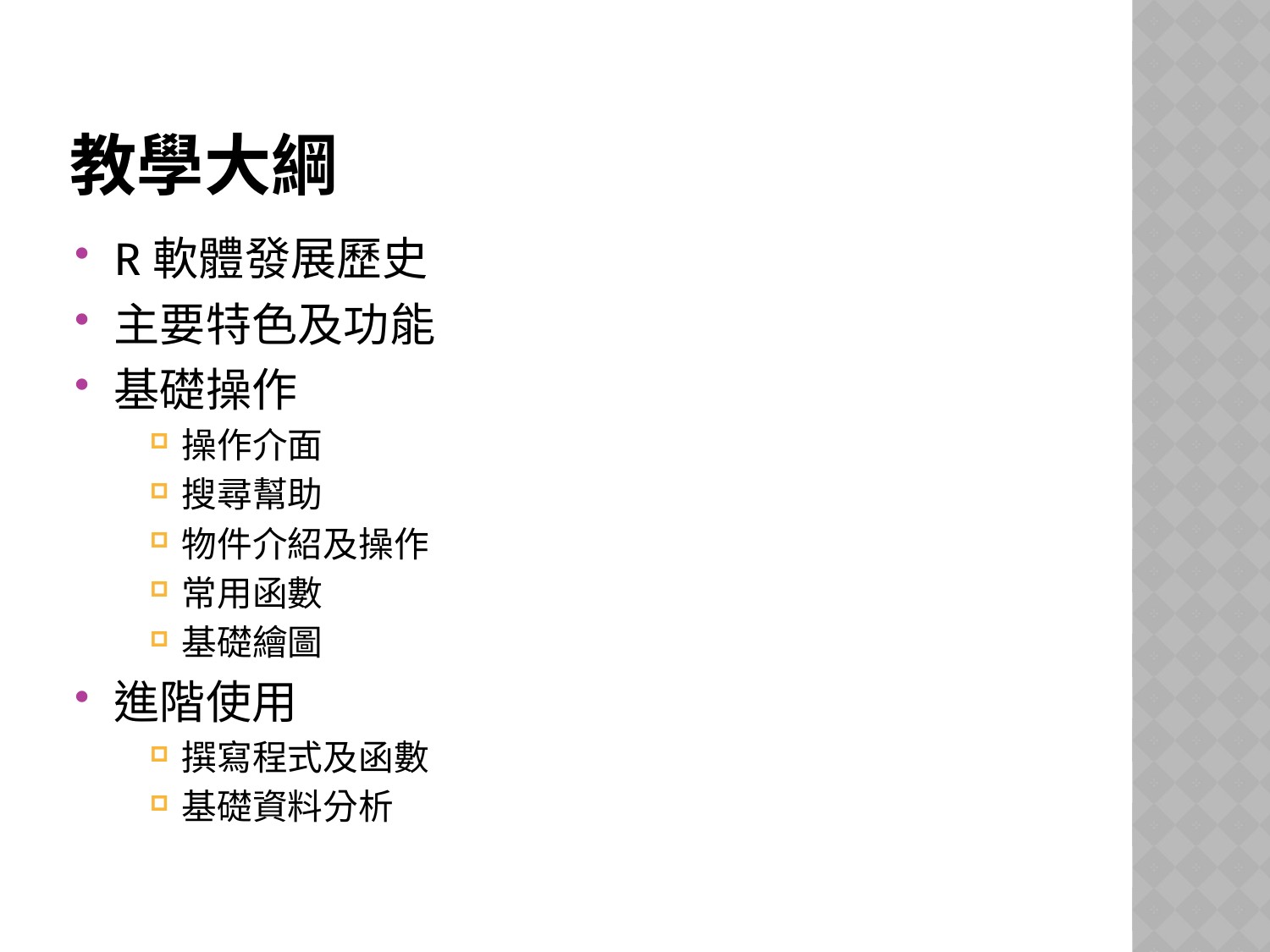

# 教學大綱
R軟體發展歷史
主要特色及功能
基礎操作
操作介面
搜尋幫助
物件介紹及操作
常用函數
基礎繪圖
進階使用
撰寫程式及函數
基礎資料分析